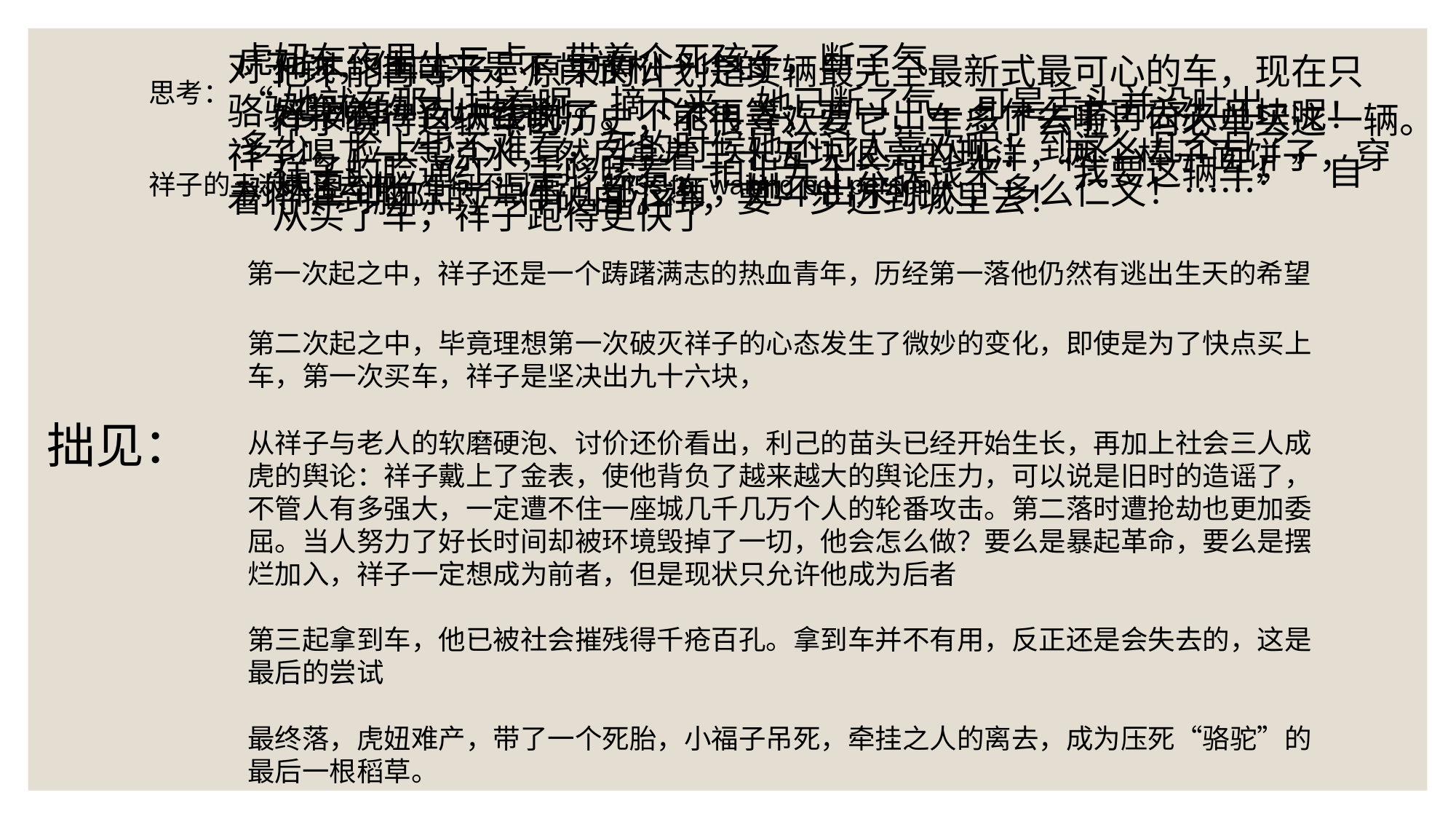

虎妞在夜里十二点，带着个死孩子，断了气
“她就在那儿挂着呢。摘下来，她已断了气，可是舌头并没吐出多少，脸上也不难看，死的时候她还讨人喜欢呢！到这么几个月了，树林里到晚上一点事儿都没有，她不出来唬人，多么仁义！……”

对于钱，他向来是不肯放松一个的
骆驼算你的了，老者！
祥子喝了一气凉水，然后拿着三十五块很亮的现洋，两个棒子面饼子，穿着将护到胸际的一件破白小褂，要一步迈到城里去！

他不能再等了，原来的计划是卖辆最完全最新式最可心的车，现在只好按着一百块钱说了。不能再等；万一出一点什么事再丢失几块呢！
祥子的脸通红，手哆嗦着，拍出九十六块钱来：“我要这辆车！”自从买了车，祥子跑得更快了
思考：
祥子晓得这辆车的历史，不很喜欢要它，车多了去啦，何必单买这一辆。
祥子的三次起落之中，有何不同点？（45s for waiting per person)
第一次起之中，祥子还是一个踌躇满志的热血青年，历经第一落他仍然有逃出生天的希望
第二次起之中，毕竟理想第一次破灭祥子的心态发生了微妙的变化，即使是为了快点买上车，第一次买车，祥子是坚决出九十六块，
拙见：
从祥子与老人的软磨硬泡、讨价还价看出，利己的苗头已经开始生长，再加上社会三人成虎的舆论：祥子戴上了金表，使他背负了越来越大的舆论压力，可以说是旧时的造谣了，不管人有多强大，一定遭不住一座城几千几万个人的轮番攻击。第二落时遭抢劫也更加委屈。当人努力了好长时间却被环境毁掉了一切，他会怎么做？要么是暴起革命，要么是摆烂加入，祥子一定想成为前者，但是现状只允许他成为后者

第三起拿到车，他已被社会摧残得千疮百孔。拿到车并不有用，反正还是会失去的，这是最后的尝试

最终落，虎妞难产，带了一个死胎，小福子吊死，牵挂之人的离去，成为压死“骆驼”的最后一根稻草。